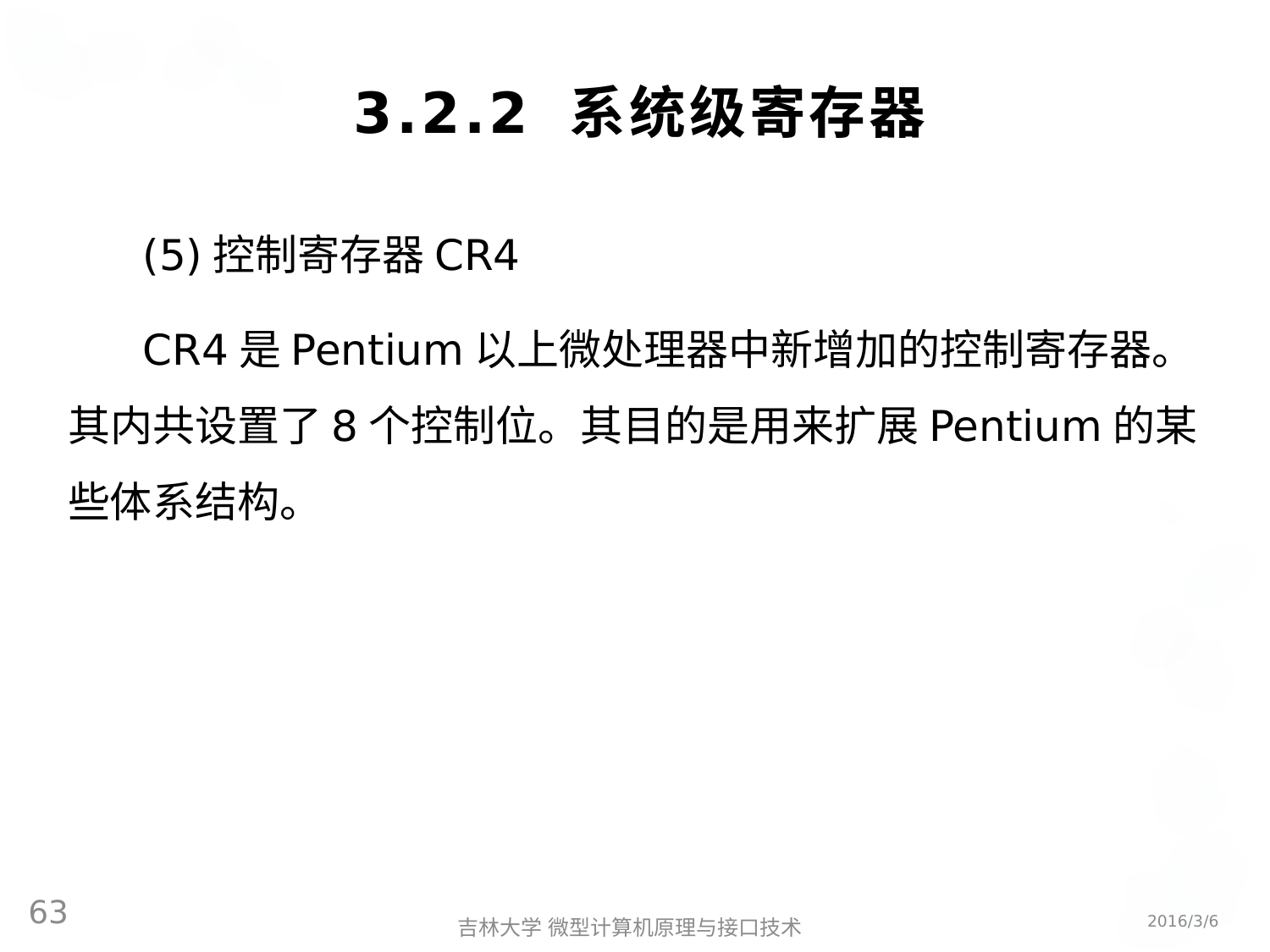

# 3.2.2 系统级寄存器
(5)控制寄存器CR4
CR4是Pentium以上微处理器中新增加的控制寄存器。其内共设置了8个控制位。其目的是用来扩展Pentium的某些体系结构。

63
2016/3/6
吉林大学 微型计算机原理与接口技术